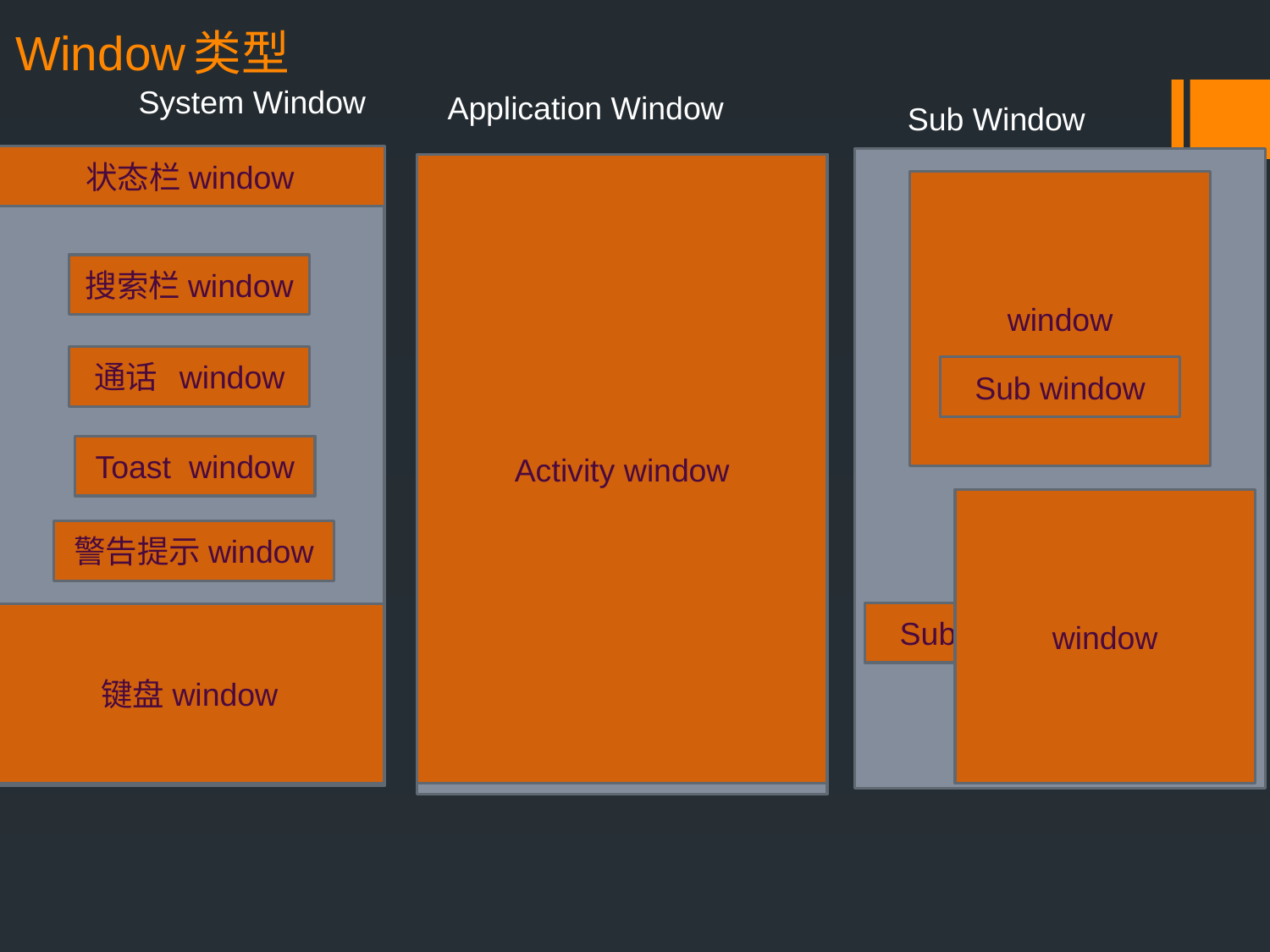

# Window类型
System Window
Application Window
Sub Window

状态栏window

Activity window
window
搜索栏window
通话  window
Sub window
Toast  window
window
警告提示window
Sub window
键盘window